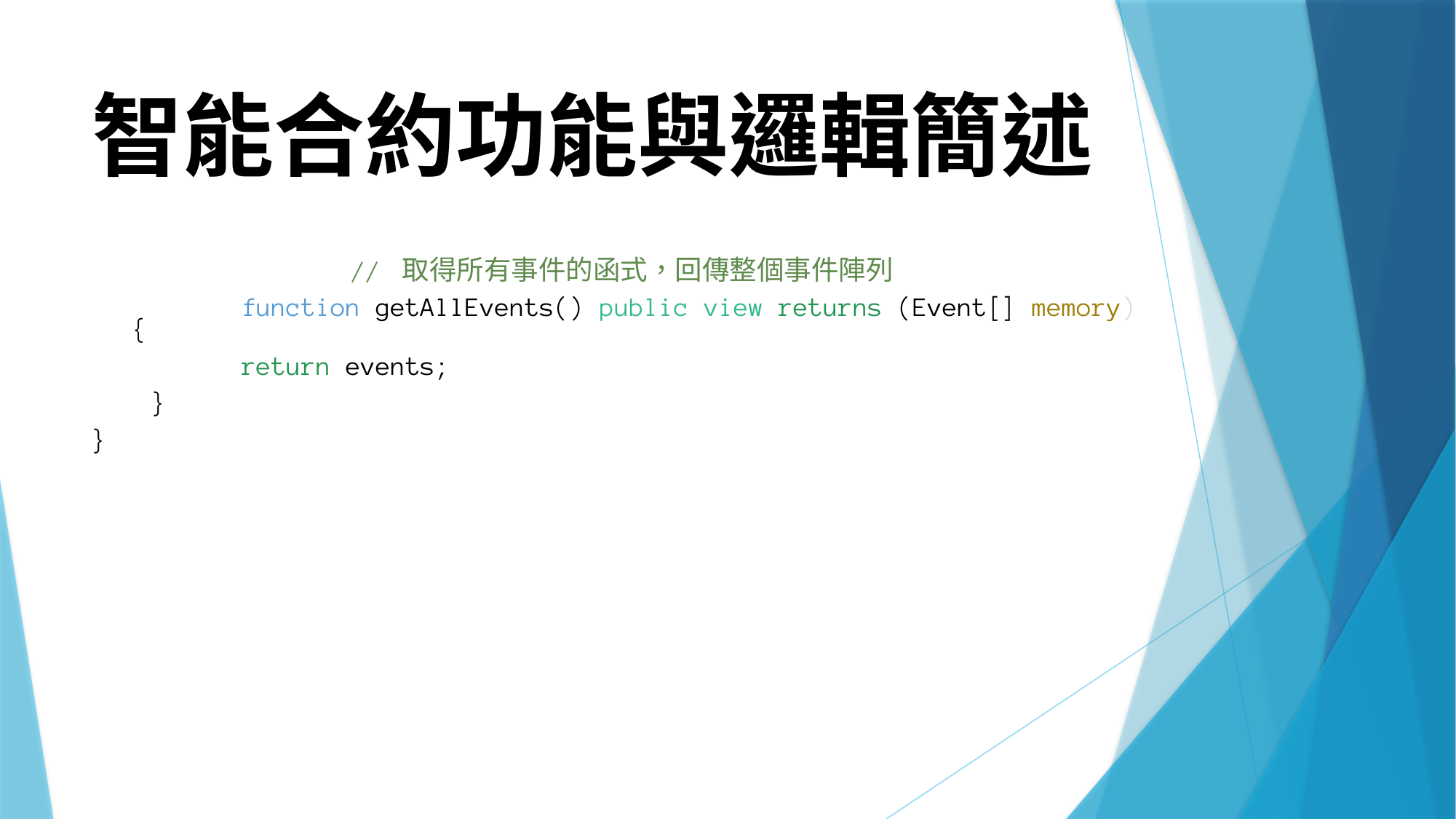

# 智能合約功能與邏輯簡述
			// 取得所有事件的函式，回傳整個事件陣列
    	function getAllEvents() public view returns (Event[] memory) {
        	return events;
    }
}